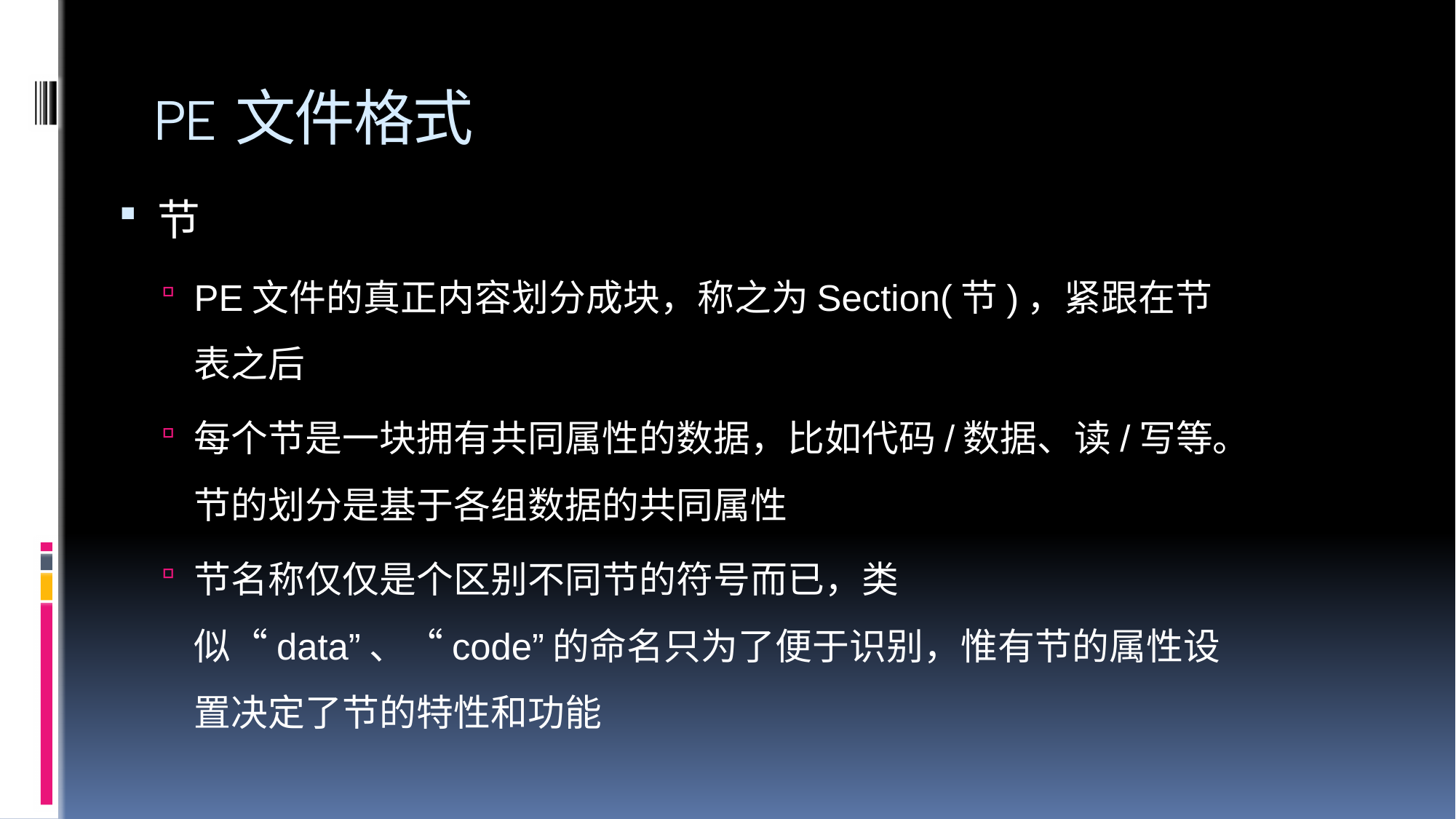

# PE文件格式
节
PE文件的真正内容划分成块，称之为Section(节)，紧跟在节表之后
每个节是一块拥有共同属性的数据，比如代码/数据、读/写等。节的划分是基于各组数据的共同属性
节名称仅仅是个区别不同节的符号而已，类似“data”、“code”的命名只为了便于识别，惟有节的属性设置决定了节的特性和功能